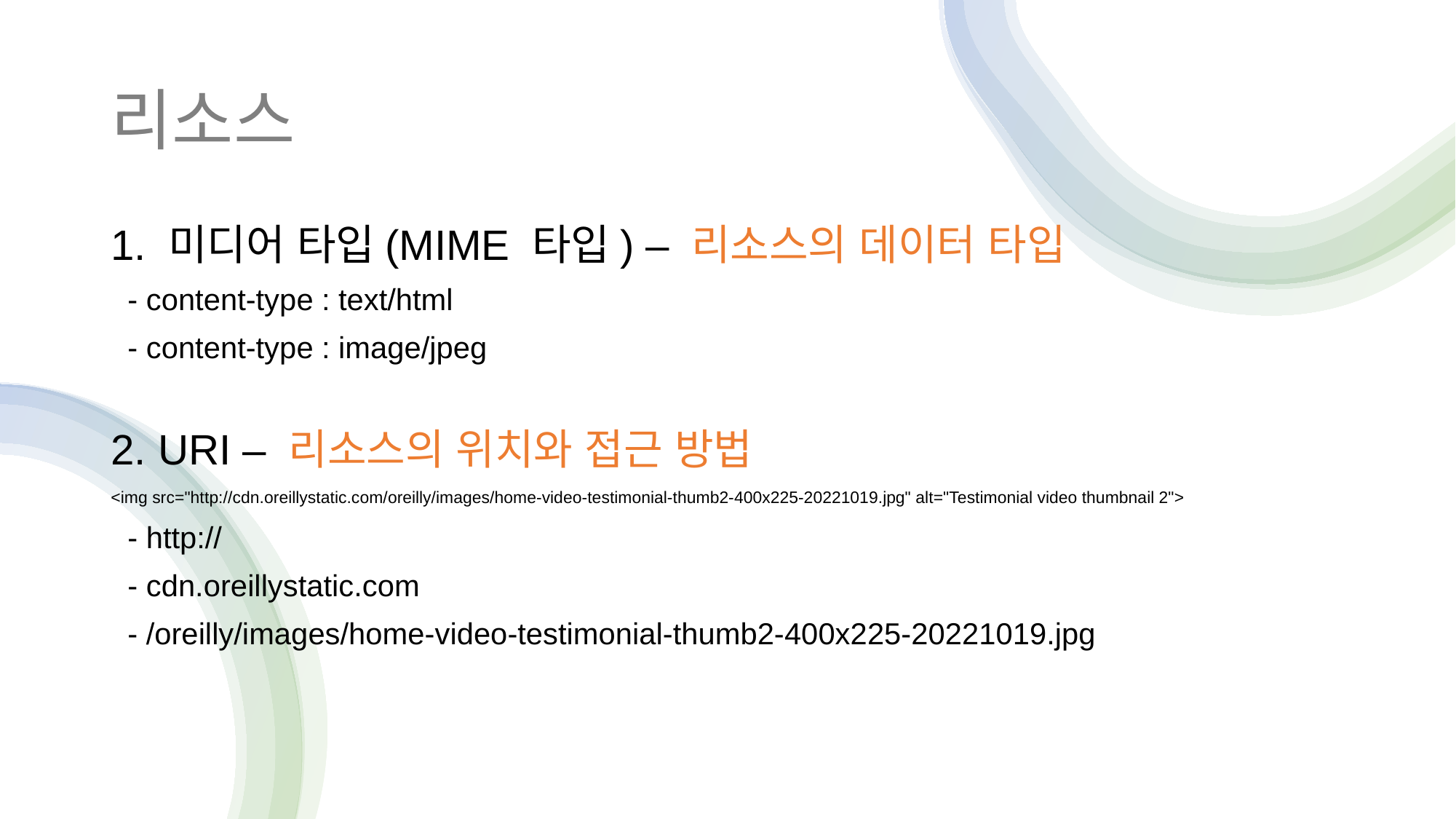

# 리소스
1. 미디어 타입(MIME 타입) – 리소스의 데이터 타입
  - content-type : text/html
  - content-type : image/jpeg

2. URI – 리소스의 위치와 접근 방법
<img src="http://cdn.oreillystatic.com/oreilly/images/home-video-testimonial-thumb2-400x225-20221019.jpg" alt="Testimonial video thumbnail 2">
  - http://
  - cdn.oreillystatic.com
  - /oreilly/images/home-video-testimonial-thumb2-400x225-20221019.jpg